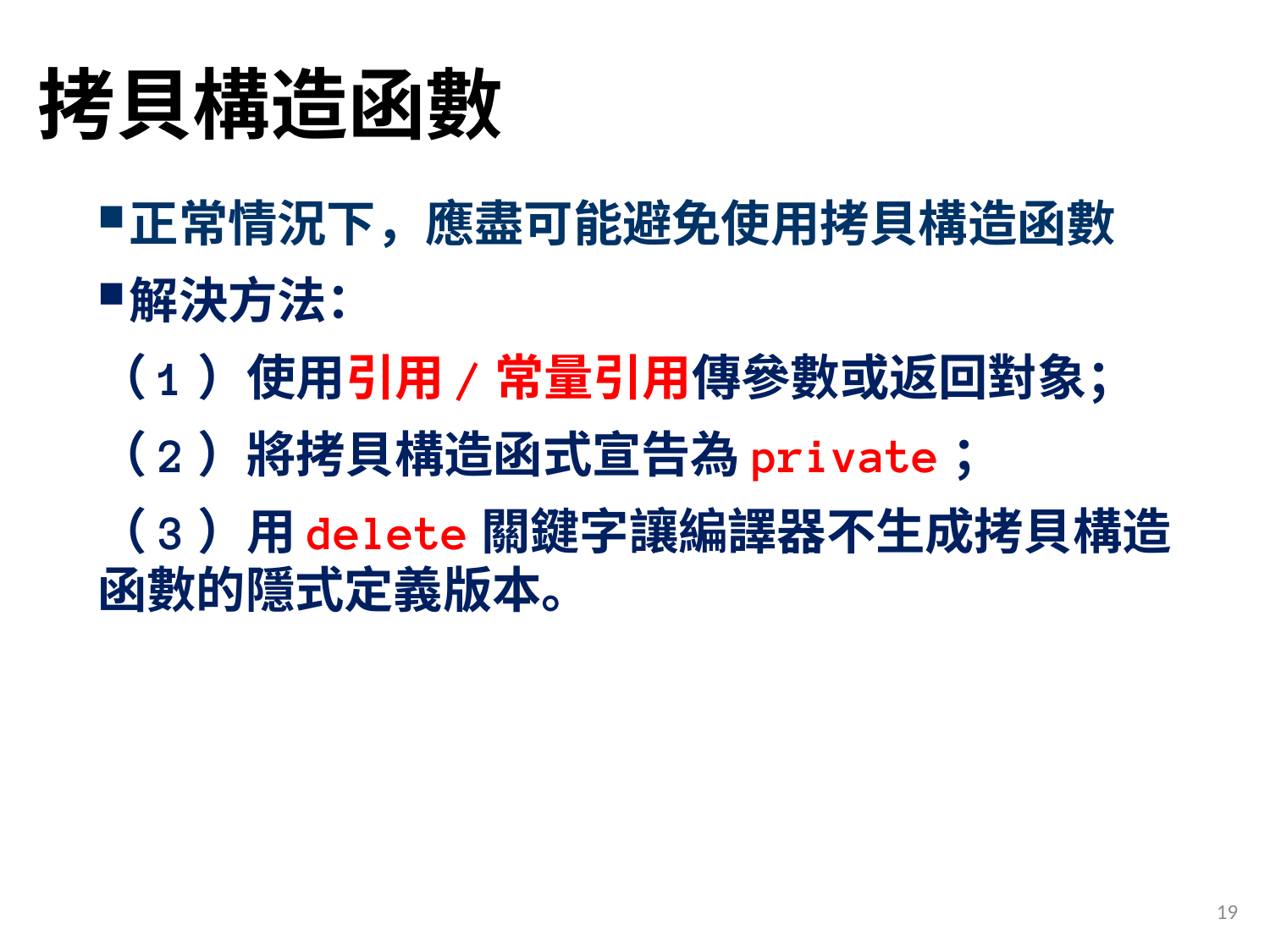

# 拷貝構造函數
正常情況下，應盡可能避免使用拷貝構造函數
解決方法：
（1）使用引用/常量引用傳參數或返回對象；
（2）將拷貝構造函式宣告為private；
（3）用delete關鍵字讓編譯器不生成拷貝構造函數的隱式定義版本。
19